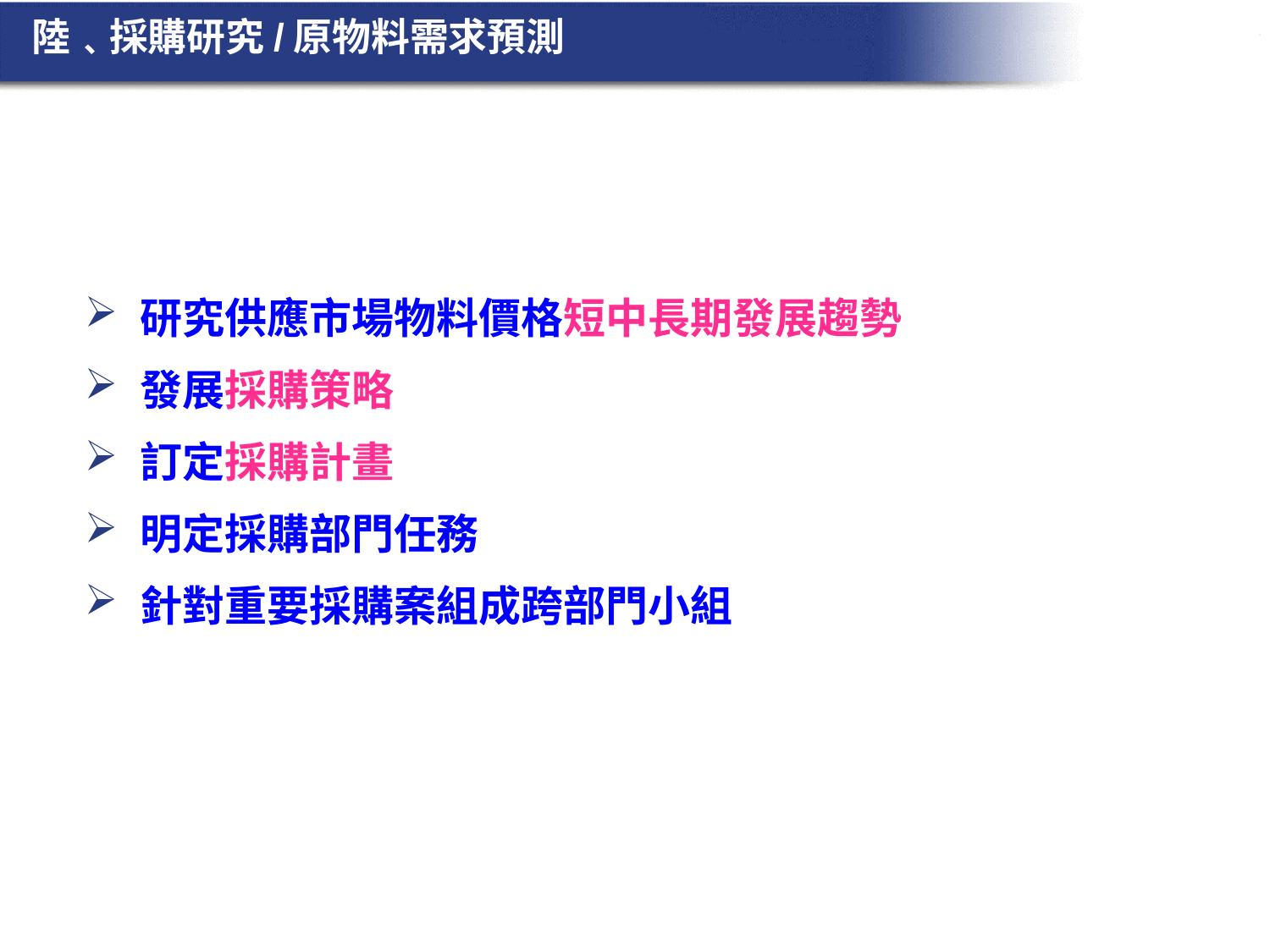

# 陸﹑採購研究/原物料需求預測
研究供應市場物料價格短中長期發展趨勢
發展採購策略
訂定採購計畫
明定採購部門任務
針對重要採購案組成跨部門小組